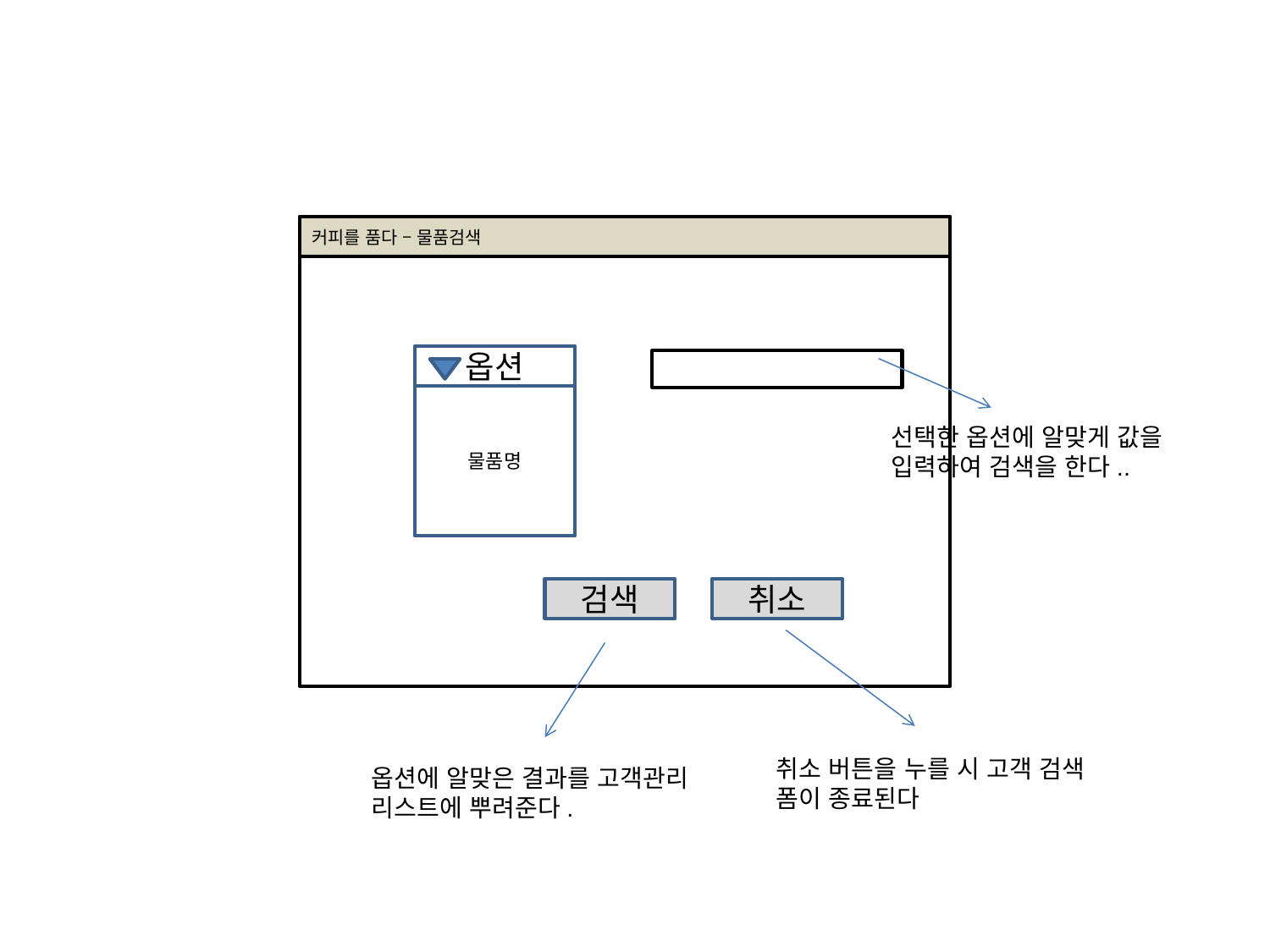

커피를 품다 – 물품검색
옵션

물품명
선택한 옵션에 알맞게 값을 입력하여 검색을 한다..
검색
취소
취소 버튼을 누를 시 고객 검색 폼이 종료된다
옵션에 알맞은 결과를 고객관리 리스트에 뿌려준다.